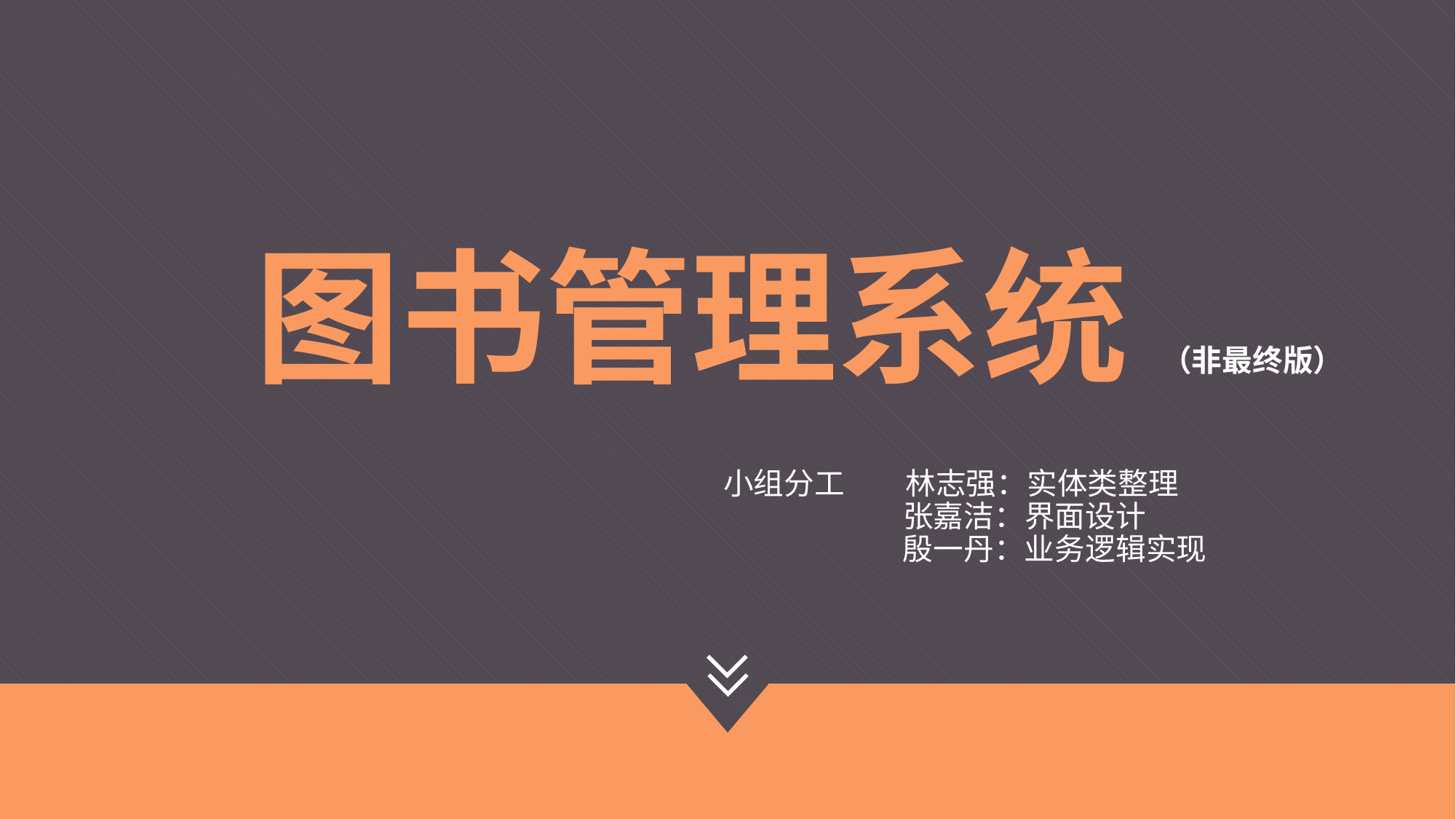

# 图书管理系统 （非最终版） 小组分工         林志强：实体类整理 张嘉洁：界面设计 殷一丹：业务逻辑实现